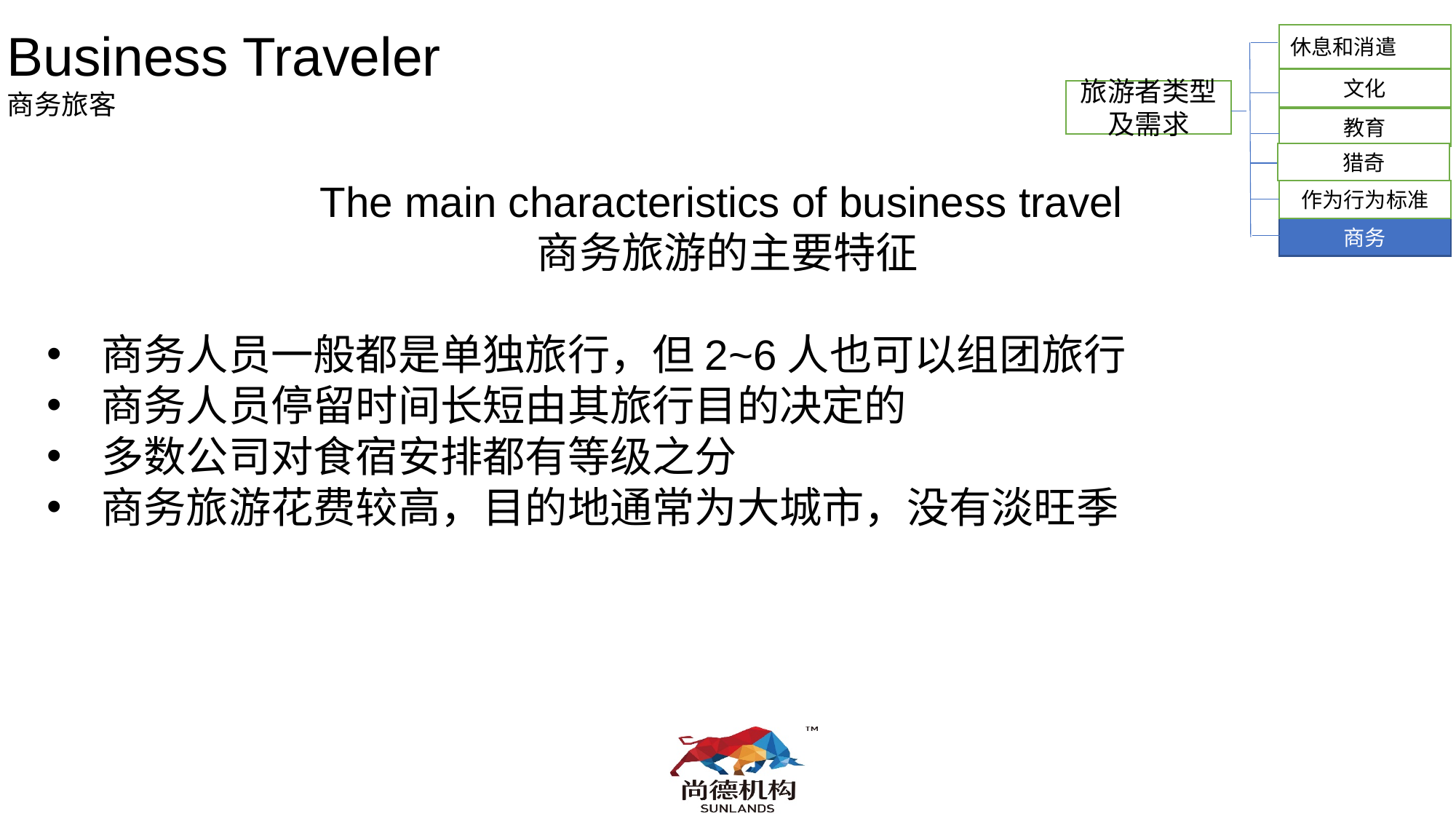

Business Traveler
商务旅客
休息和消遣
文化
旅游者类型及需求
教育
猎奇
The main characteristics of business travel
商务旅游的主要特征

商务人员一般都是单独旅行，但2~6人也可以组团旅行
商务人员停留时间长短由其旅行目的决定的
多数公司对食宿安排都有等级之分
商务旅游花费较高，目的地通常为大城市，没有淡旺季

作为行为标准
商务